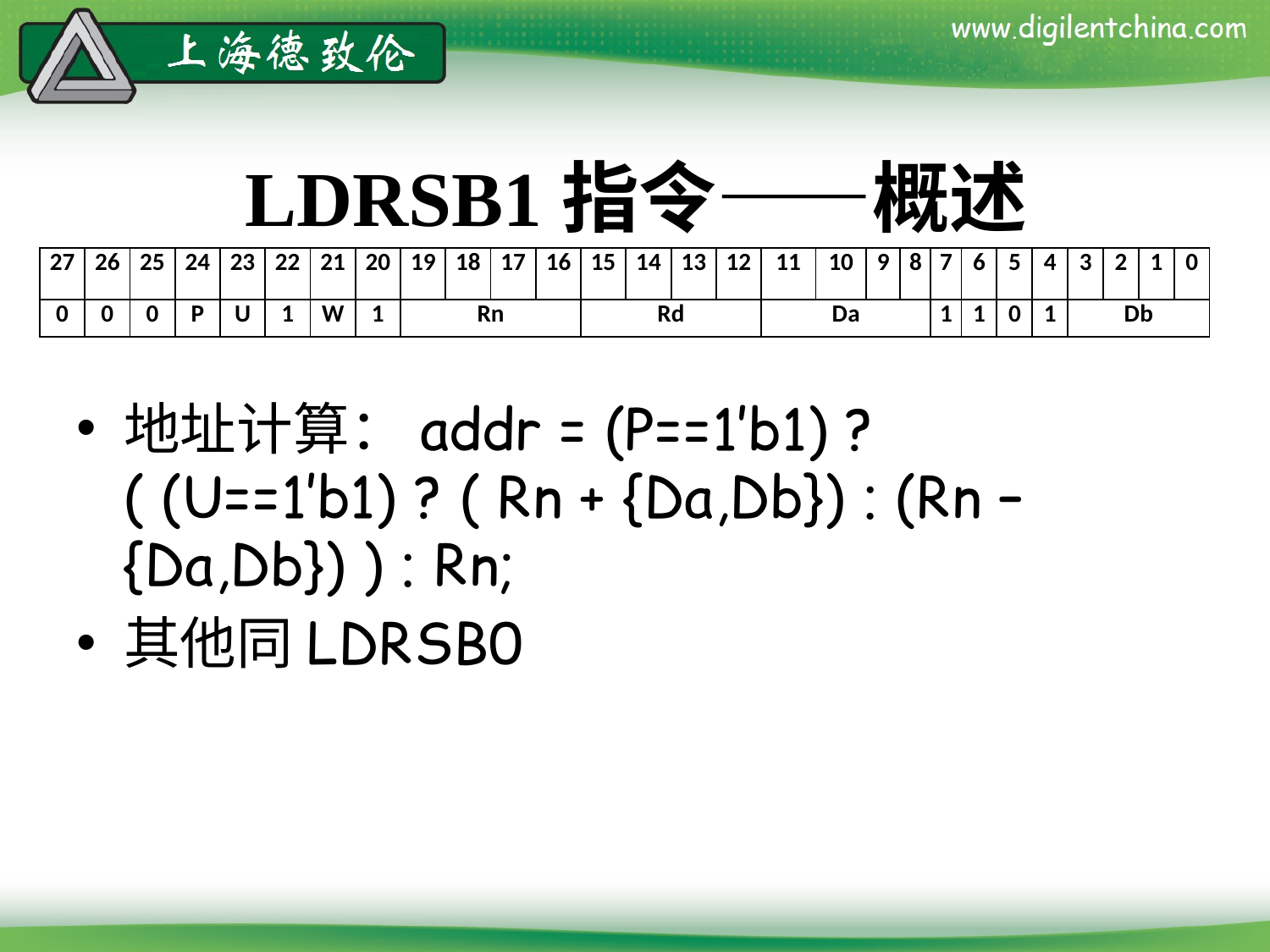

# LDRSB1指令——概述
| 27 | 26 | 25 | 24 | 23 | 22 | 21 | 20 | 19 | 18 | 17 | 16 | 15 | 14 | 13 | 12 | 11 | 10 | 9 | 8 | 7 | 6 | 5 | 4 | 3 | 2 | 1 | 0 |
| --- | --- | --- | --- | --- | --- | --- | --- | --- | --- | --- | --- | --- | --- | --- | --- | --- | --- | --- | --- | --- | --- | --- | --- | --- | --- | --- | --- |
| 0 | 0 | 0 | P | U | 1 | W | 1 | Rn |  |  |  | Rd |  |  |  | Da |  |  |  | 1 | 1 | 0 | 1 | Db |  |  |  |
地址计算：addr = (P==1’b1) ? ( (U==1’b1) ? ( Rn + {Da,Db}) : (Rn –{Da,Db}) ) : Rn;
其他同LDRSB0